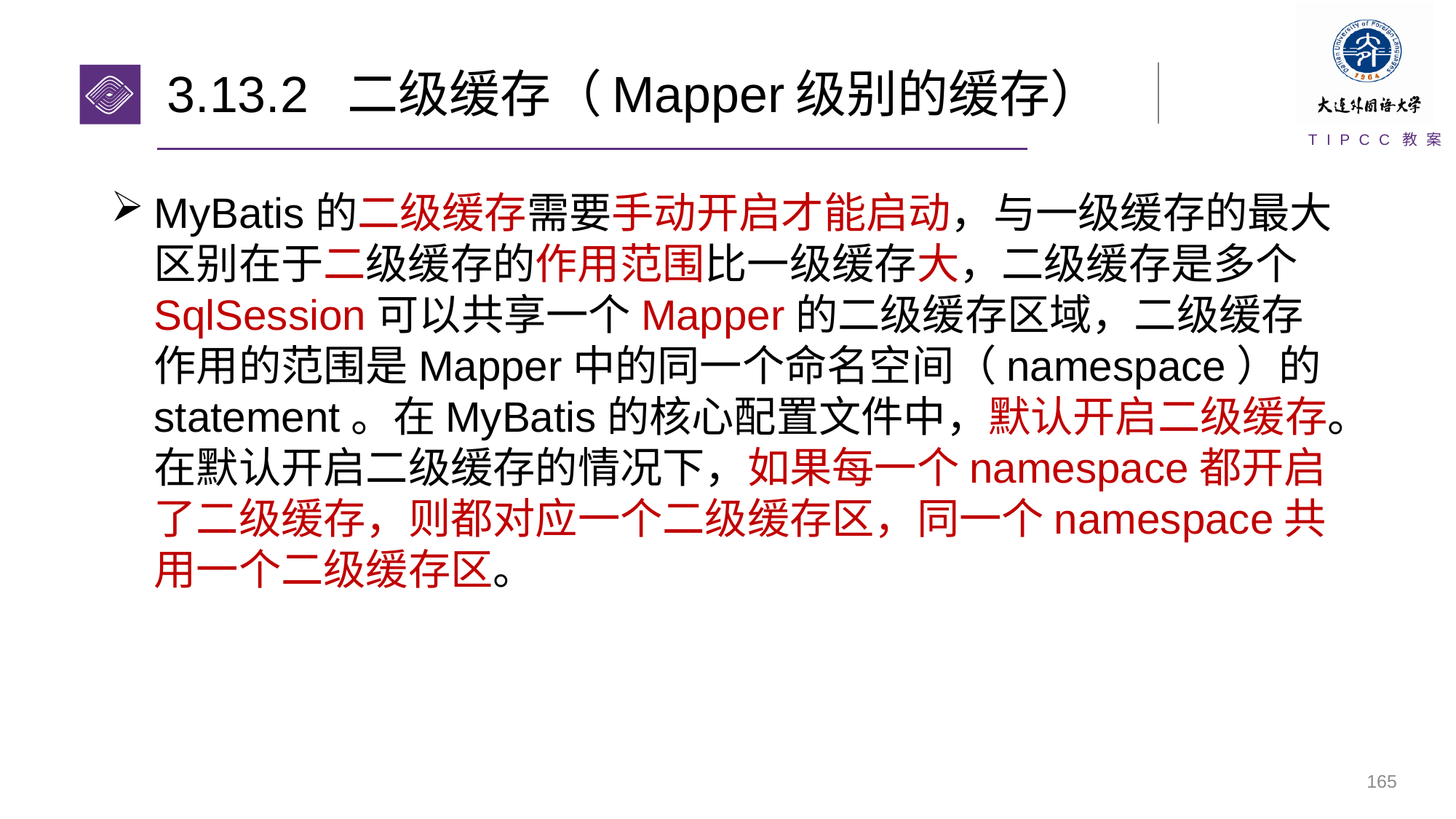

# 3.13.2  二级缓存（Mapper级别的缓存）
MyBatis的二级缓存需要手动开启才能启动，与一级缓存的最大区别在于二级缓存的作用范围比一级缓存大，二级缓存是多个SqlSession可以共享一个Mapper的二级缓存区域，二级缓存作用的范围是Mapper中的同一个命名空间（namespace）的statement。在MyBatis的核心配置文件中，默认开启二级缓存。在默认开启二级缓存的情况下，如果每一个namespace都开启了二级缓存，则都对应一个二级缓存区，同一个namespace共用一个二级缓存区。
165